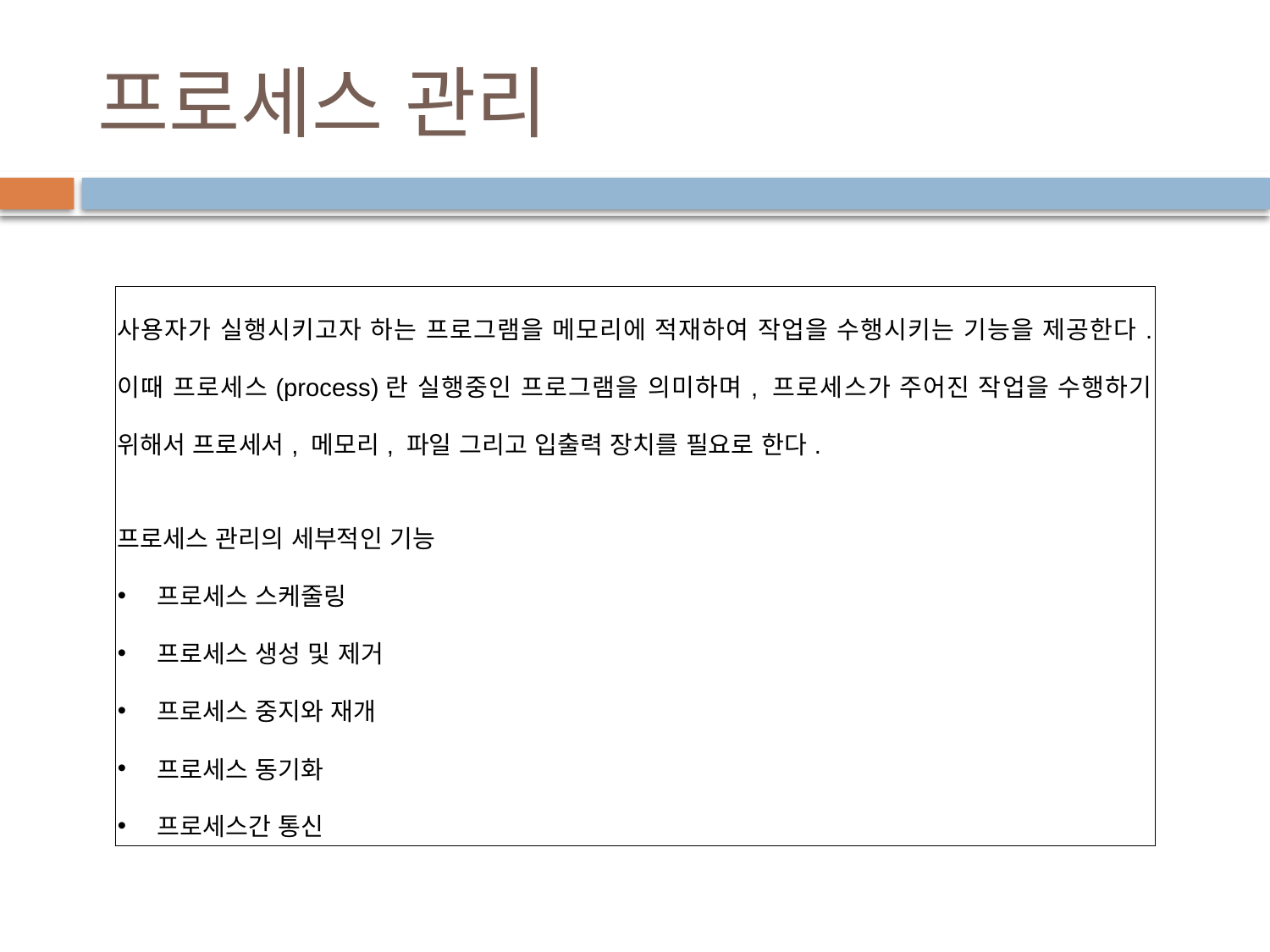

# 프로세스 관리
| 사용자가 실행시키고자 하는 프로그램을 메모리에 적재하여 작업을 수행시키는 기능을 제공한다. 이때 프로세스(process)란 실행중인 프로그램을 의미하며, 프로세스가 주어진 작업을 수행하기 위해서 프로세서, 메모리, 파일 그리고 입출력 장치를 필요로 한다. 프로세스 관리의 세부적인 기능 프로세스 스케줄링 프로세스 생성 및 제거 프로세스 중지와 재개 프로세스 동기화 프로세스간 통신 |
| --- |